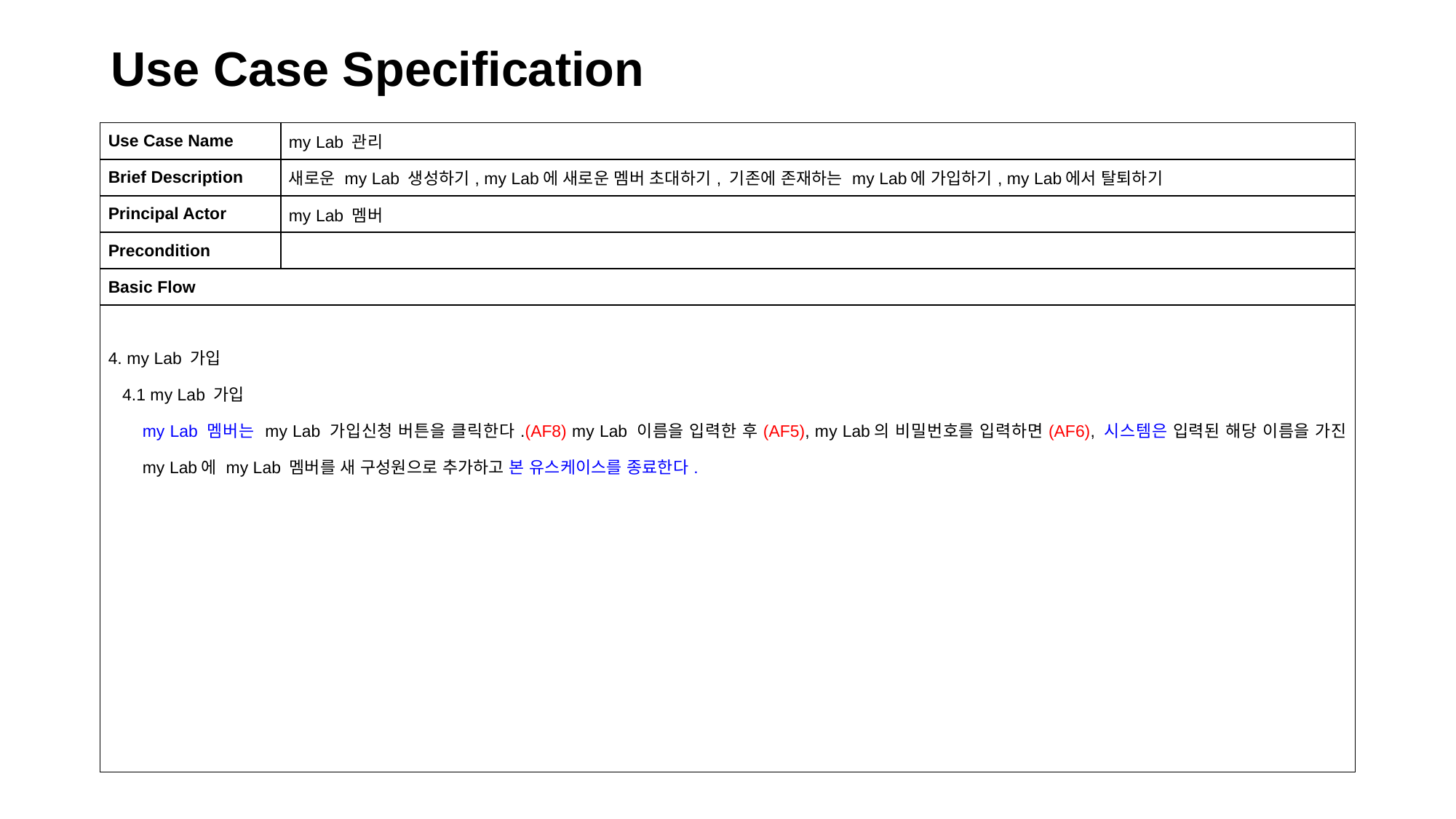

# Use Case Specification
| Use Case Name | my Lab 관리 |
| --- | --- |
| Brief Description | 새로운 my Lab 생성하기, my Lab에 새로운 멤버 초대하기, 기존에 존재하는 my Lab에 가입하기, my Lab에서 탈퇴하기 |
| Principal Actor | my Lab 멤버 |
| Precondition |  |
| Basic Flow |  |
| 4. my Lab 가입 4.1 my Lab 가입 my Lab 멤버는 my Lab 가입신청 버튼을 클릭한다.(AF8) my Lab 이름을 입력한 후(AF5), my Lab의 비밀번호를 입력하면(AF6), 시스템은 입력된 해당 이름을 가진 my Lab에 my Lab 멤버를 새 구성원으로 추가하고 본 유스케이스를 종료한다. |  |